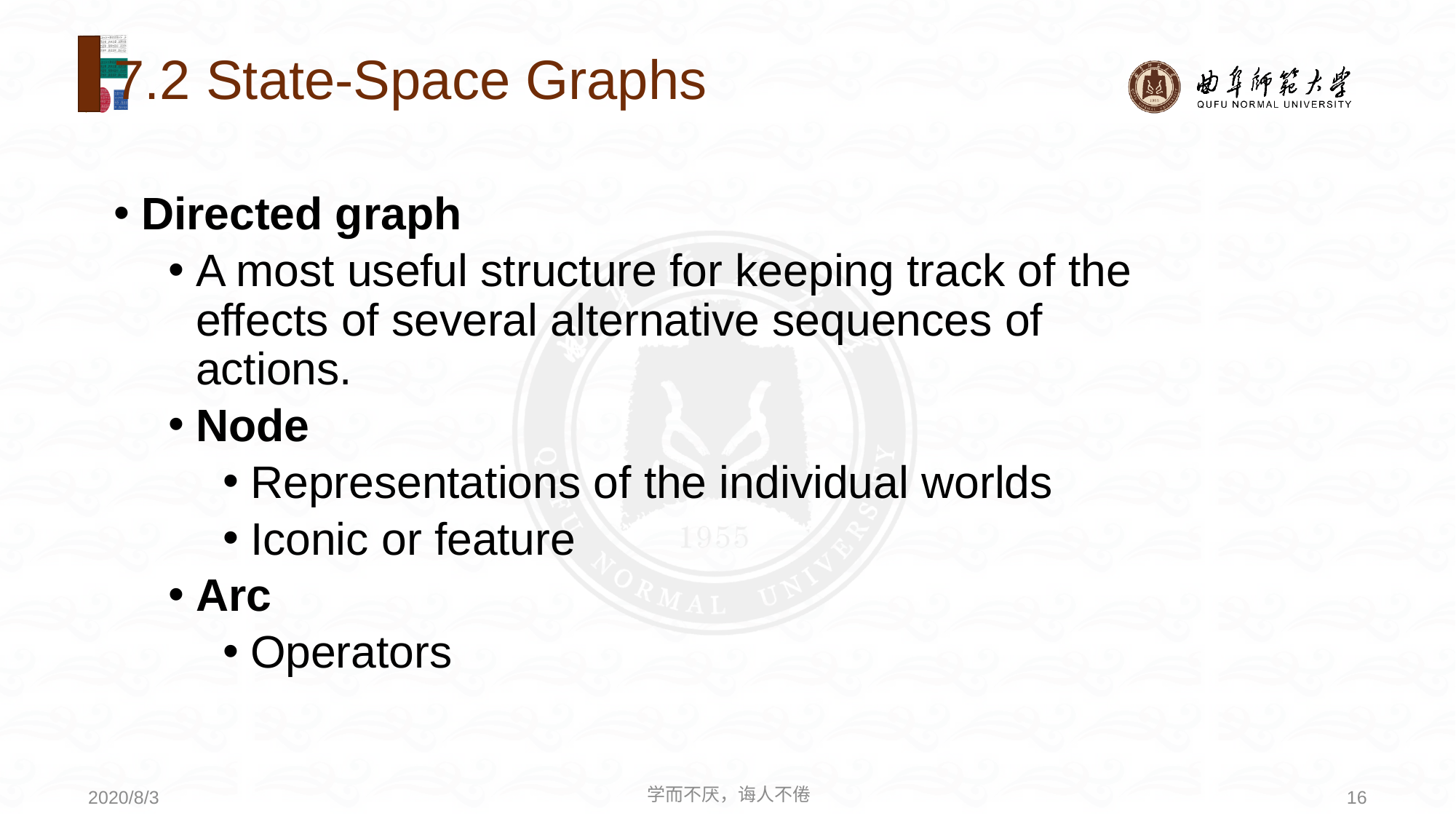

# 7.2 State-Space Graphs
Directed graph
A most useful structure for keeping track of the effects of several alternative sequences of actions.
Node
Representations of the individual worlds
Iconic or feature
Arc
Operators
学而不厌，诲人不倦
16
2020/8/3